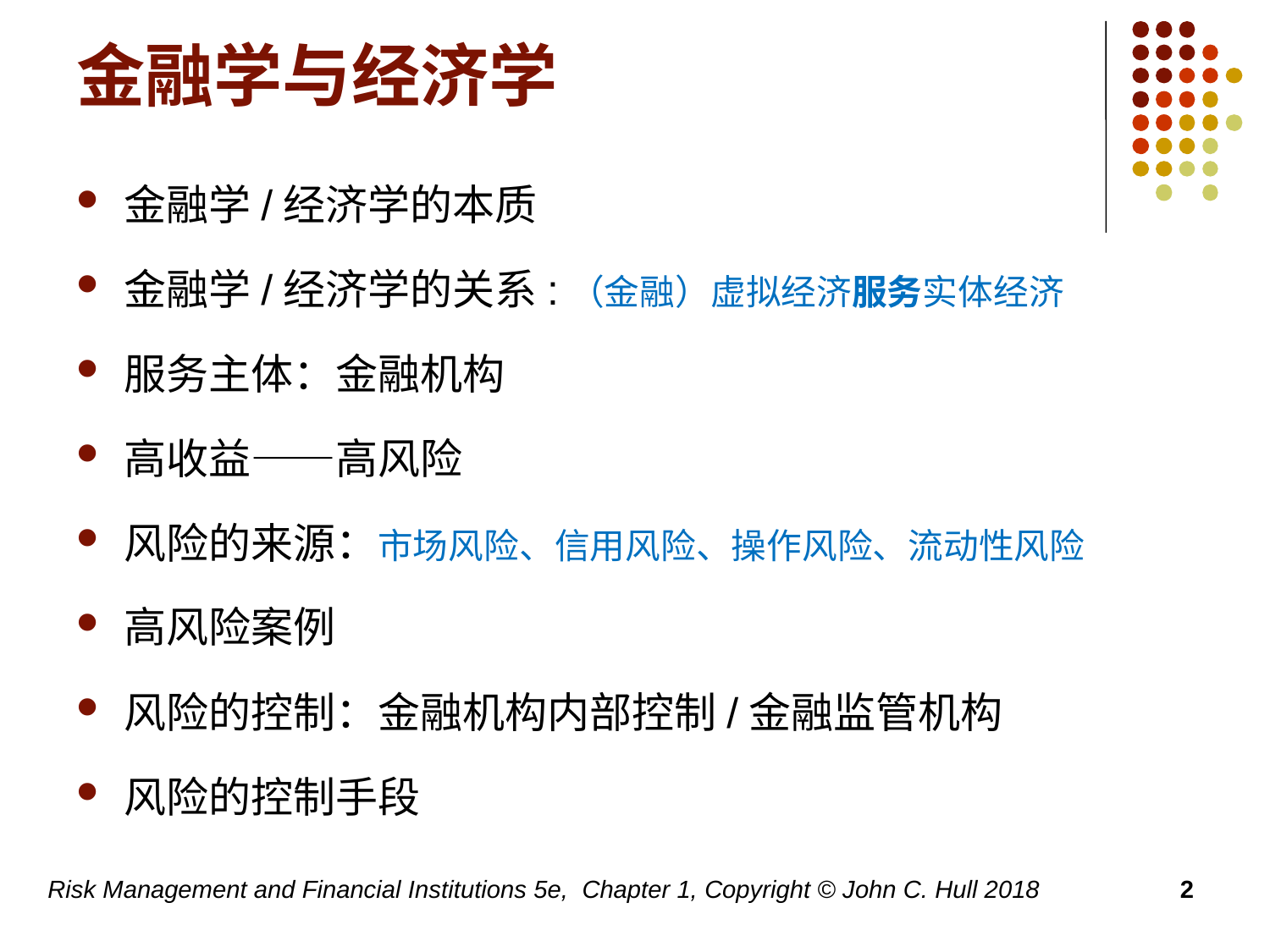

# 金融学与经济学
金融学/经济学的本质
金融学/经济学的关系:（金融）虚拟经济服务实体经济
服务主体：金融机构
高收益——高风险
风险的来源：市场风险、信用风险、操作风险、流动性风险
高风险案例
风险的控制：金融机构内部控制/金融监管机构
风险的控制手段

Risk Management and Financial Institutions 5e,  Chapter 1, Copyright © John C. Hull 2018
2